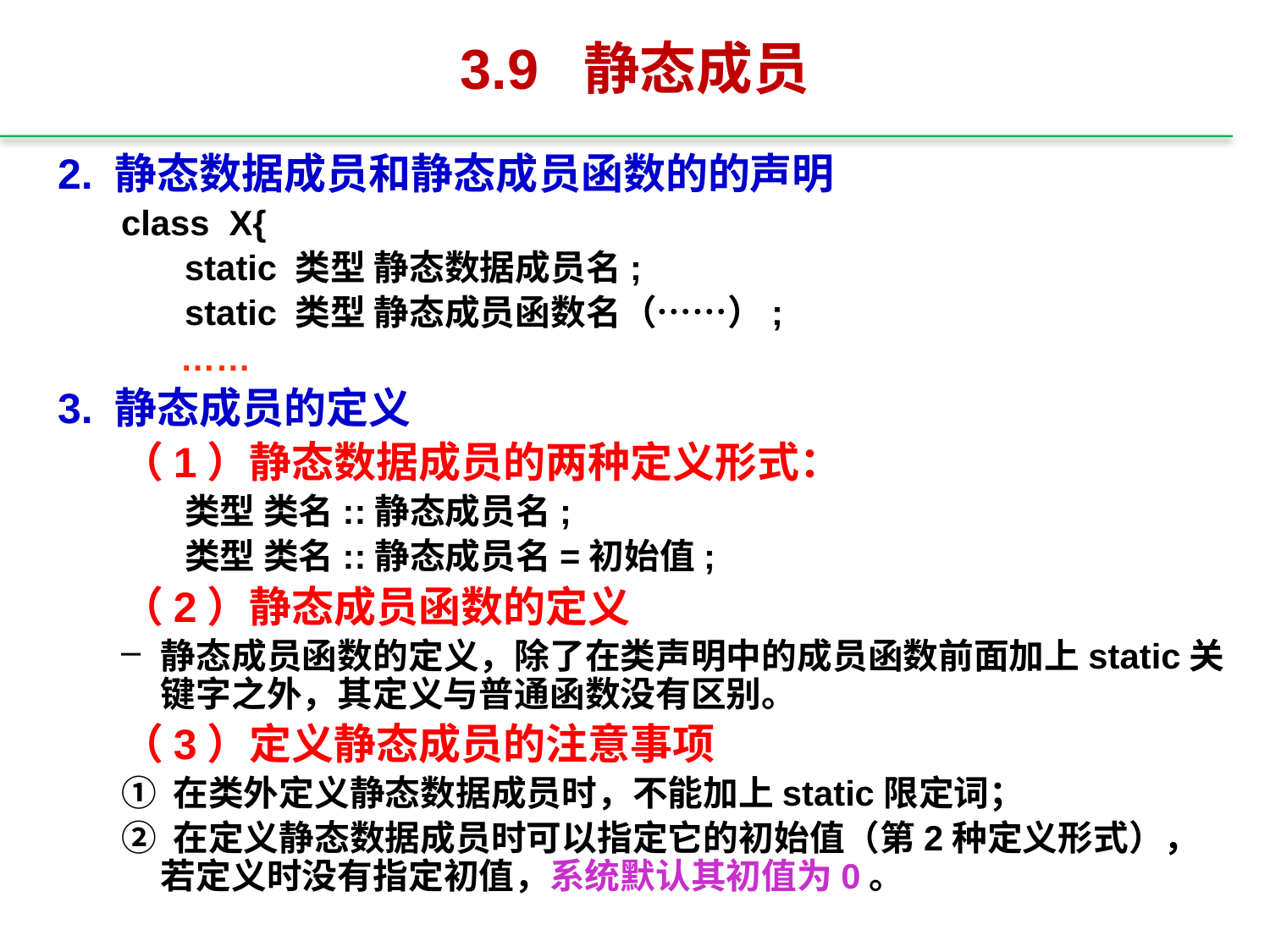

# 3.9  静态成员
2. 静态数据成员和静态成员函数的的声明
class  X{
static 类型 静态数据成员名;
static 类型 静态成员函数名（……）;
	  ……
3. 静态成员的定义
（1）静态数据成员的两种定义形式：
类型 类名::静态成员名;
类型 类名::静态成员名=初始值;
（2）静态成员函数的定义
静态成员函数的定义，除了在类声明中的成员函数前面加上static关键字之外，其定义与普通函数没有区别。
（3）定义静态成员的注意事项
① 在类外定义静态数据成员时，不能加上static限定词；
② 在定义静态数据成员时可以指定它的初始值（第2种定义形式），若定义时没有指定初值，系统默认其初值为0。